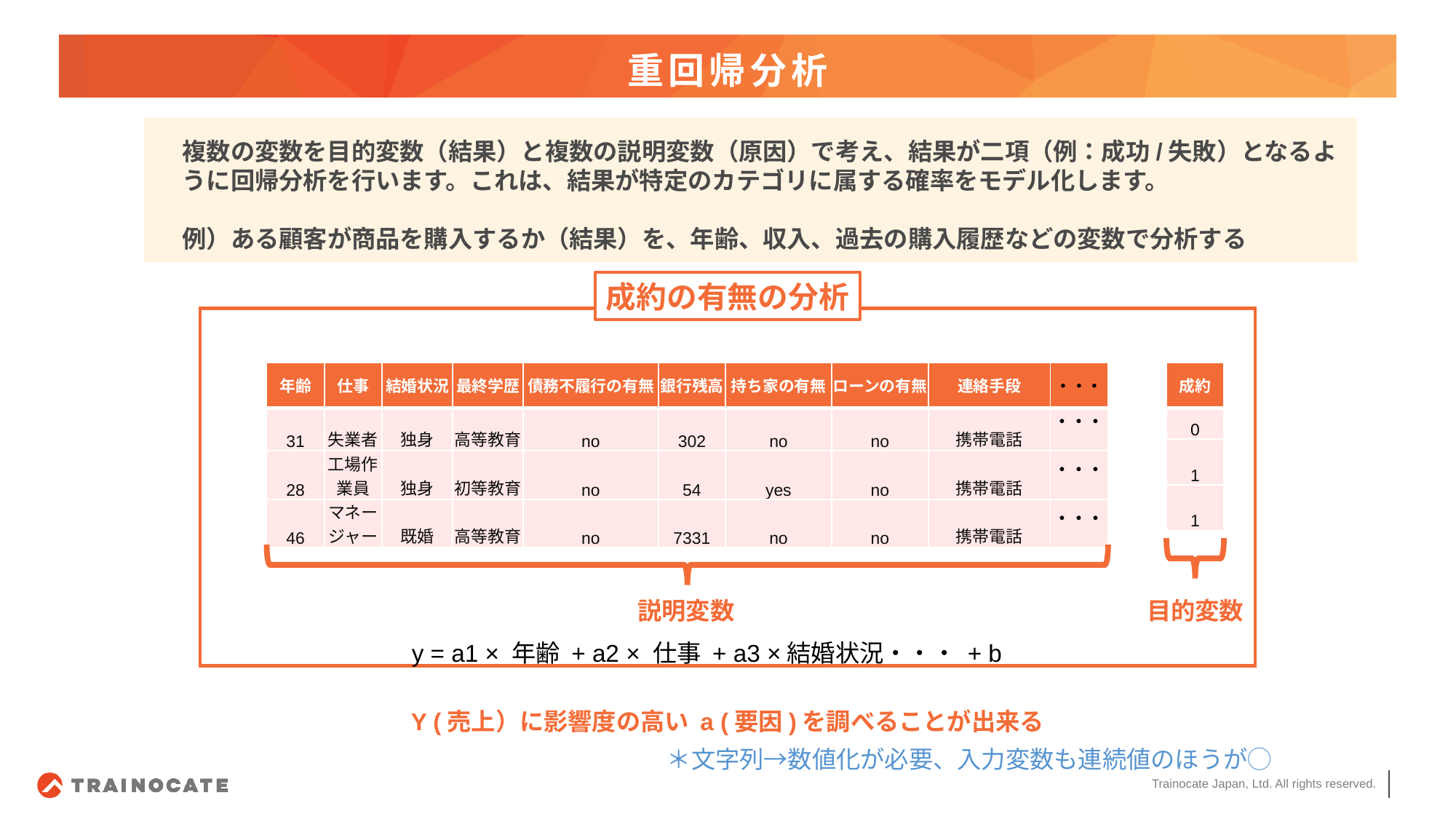

# 重回帰分析
複数の変数を目的変数（結果）と複数の説明変数（原因）で考え、結果が二項（例：成功/失敗）となるよ
うに回帰分析を行います。これは、結果が特定のカテゴリに属する確率をモデル化します。

例）ある顧客が商品を購入するか（結果）を、年齢、収入、過去の購入履歴などの変数で分析する

成約の有無の分析

| 年齢 | 仕事 | 結婚状況 | 最終学歴 | 債務不履行の有無 | 銀行残高 | 持ち家の有無 | ローンの有無 | 連絡手段 | ・・・ |
| --- | --- | --- | --- | --- | --- | --- | --- | --- | --- |
| 31 | 失業者 | 独身 | 高等教育 | no | 302 | no | no | 携帯電話 | ・・・ |
| 28 | 工場作業員 | 独身 | 初等教育 | no | 54 | yes | no | 携帯電話 | ・・・ |
| 46 | マネージャー | 既婚 | 高等教育 | no | 7331 | no | no | 携帯電話 | ・・・ |
| 成約 |
| --- |
| 0 |
| 1 |
| 1 |

説明変数
目的変数
y = a1 × 年齢 + a2 × 仕事 + a3 ×結婚状況・・・ + b
Y (売上）に影響度の高い a (要因)を調べることが出来る
＊文字列→数値化が必要、入力変数も連続値のほうが◯